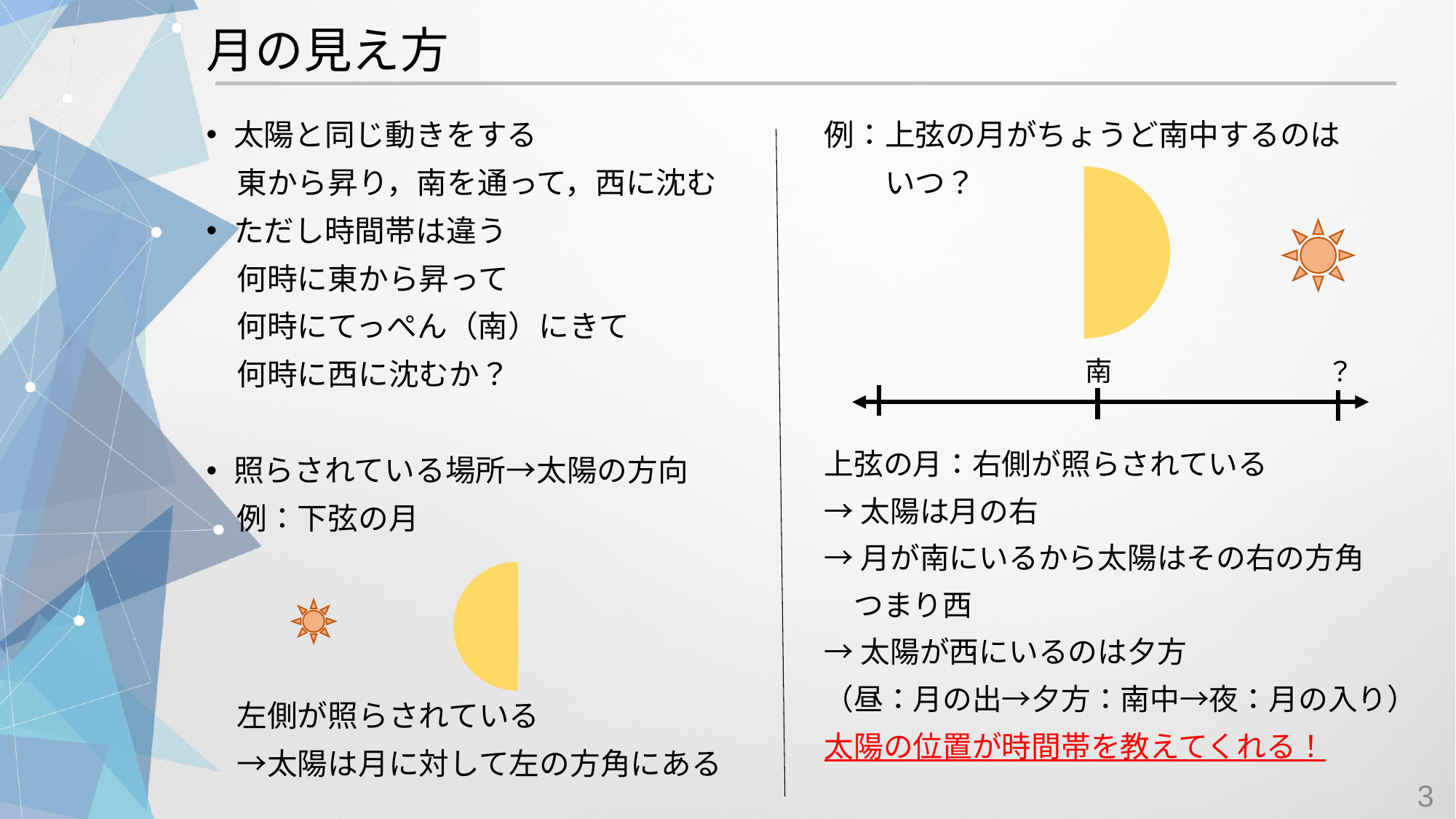

# 月の見え方
太陽と同じ動きをする
　東から昇り，南を通って，西に沈む
ただし時間帯は違う
　何時に東から昇って
　何時にてっぺん（南）にきて
　何時に西に沈むか？

照らされている場所→太陽の方向
　例：下弦の月
例：上弦の月がちょうど南中するのは
　　いつ？

南
？
上弦の月：右側が照らされている
→太陽は月の右
→月が南にいるから太陽はその右の方角
　つまり西
→太陽が西にいるのは夕方
（昼：月の出→夕方：南中→夜：月の入り）
太陽の位置が時間帯を教えてくれる！

　左側が照らされている
　→太陽は月に対して左の方角にある
3